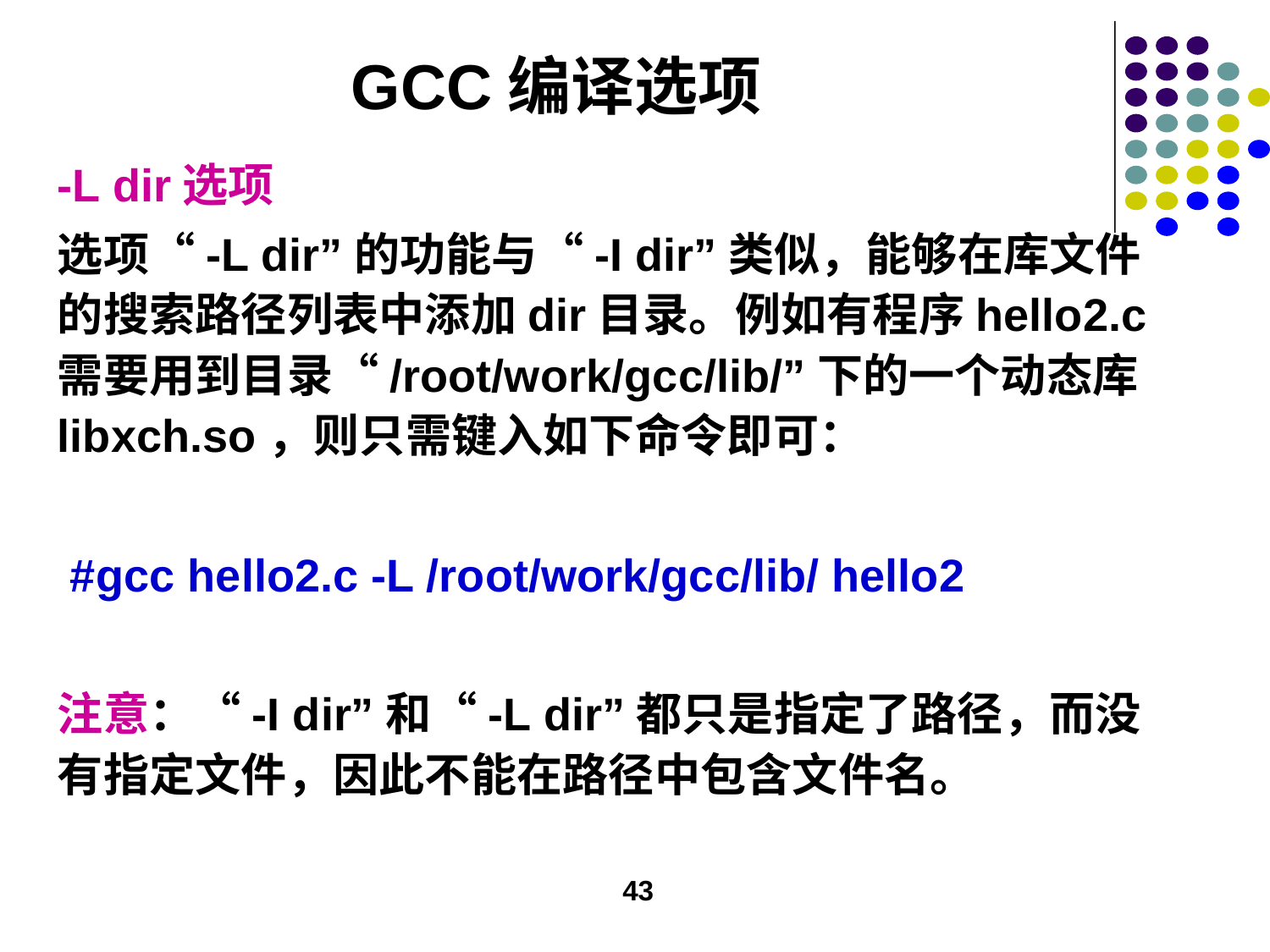

GCC编译选项
-L dir选项
选项“-L dir”的功能与“-I dir”类似，能够在库文件的搜索路径列表中添加dir目录。例如有程序hello2.c需要用到目录“/root/work/gcc/lib/”下的一个动态库libxch.so，则只需键入如下命令即可：

 #gcc hello2.c -L /root/work/gcc/lib/ hello2

注意：“-I dir”和“-L dir”都只是指定了路径，而没有指定文件，因此不能在路径中包含文件名。
43